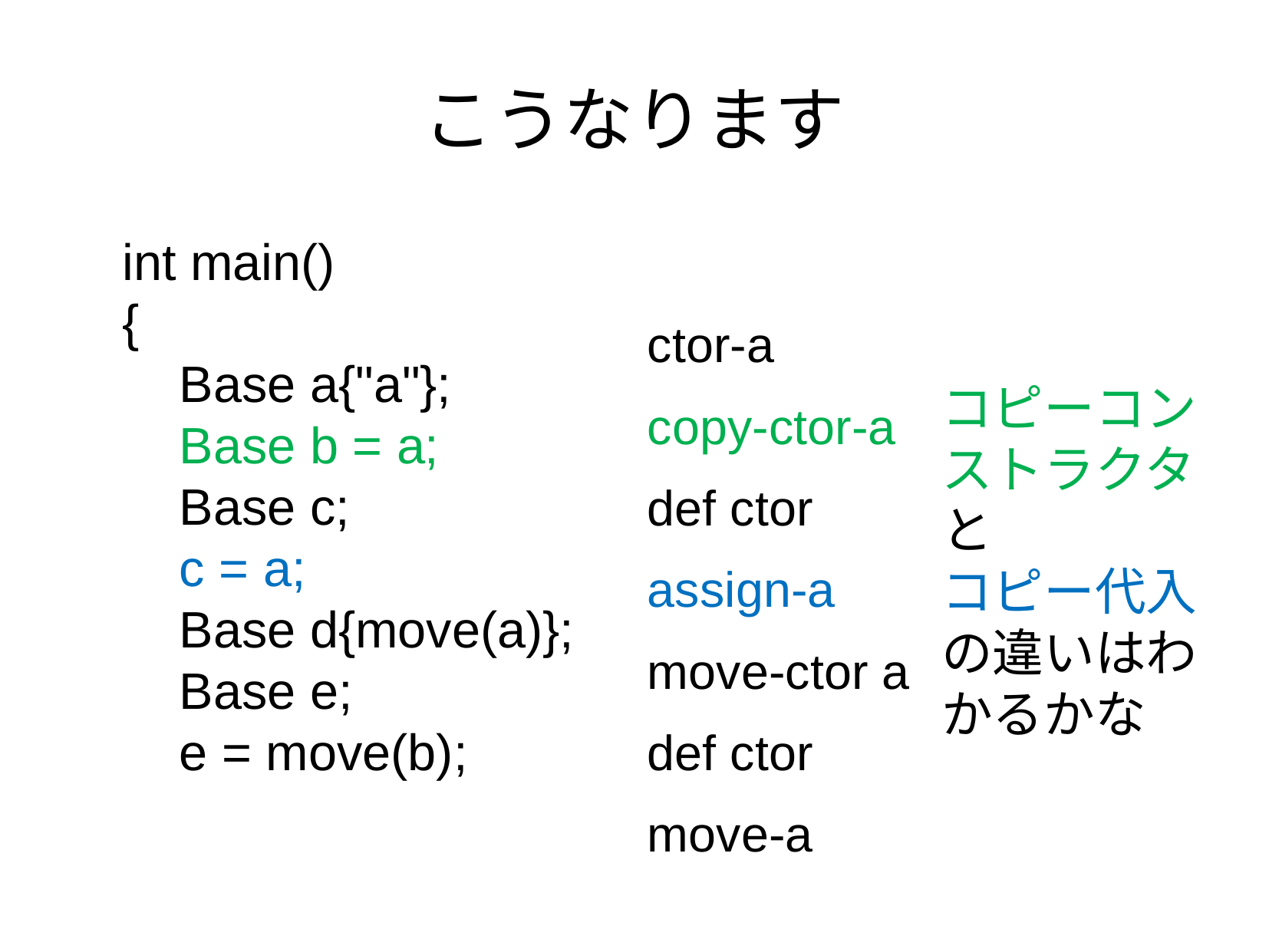

こうなります
int main()
{
    Base a{"a"};
    Base b = a;
    Base c;
    c = a;
    Base d{move(a)};
    Base e;
    e = move(b);
ctor-a
copy-ctor-a
def ctor
assign-a
move-ctor a
def ctor
move-a

コピーコンストラクタと
コピー代入の違いはわかるかな